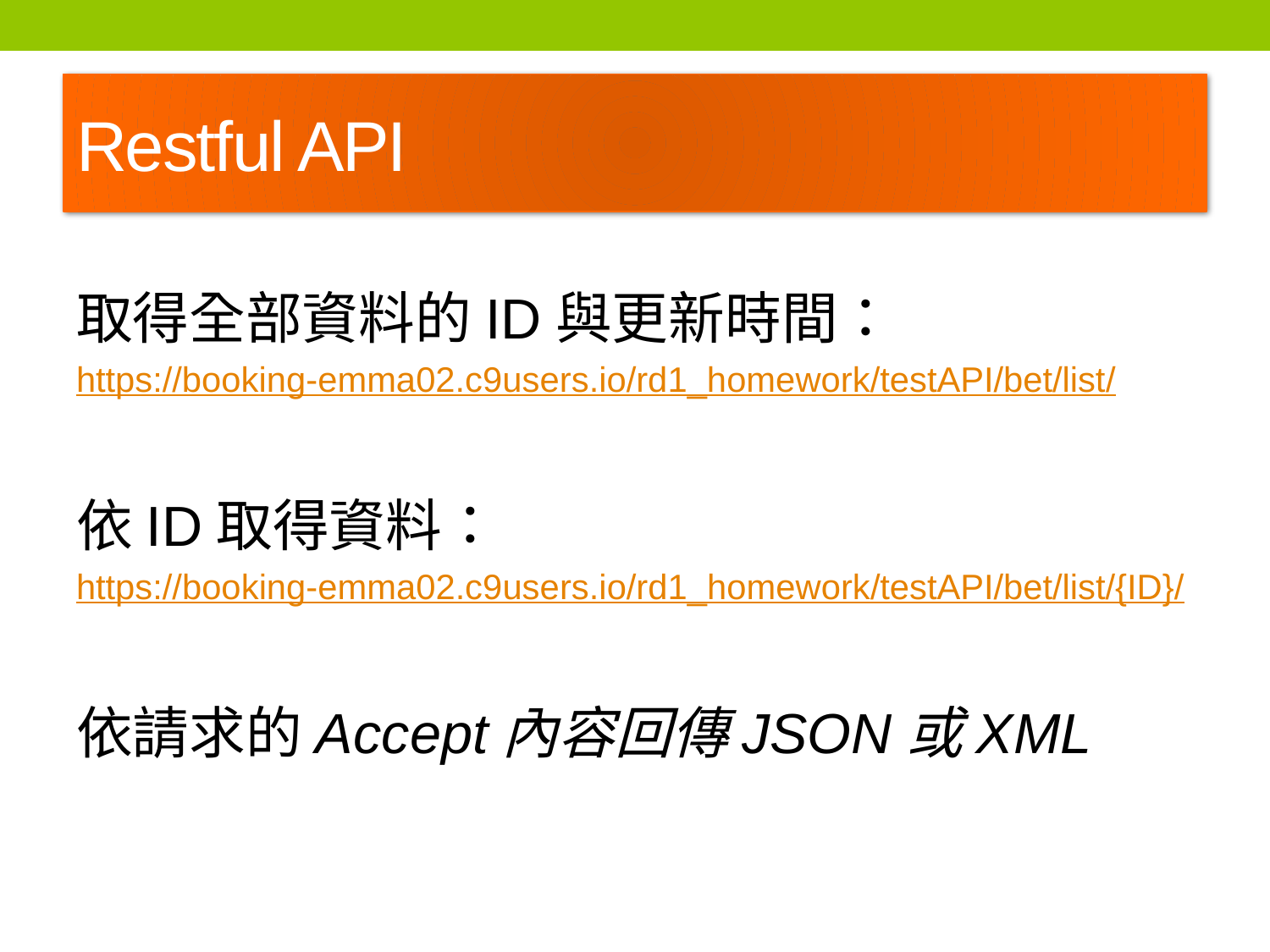

# Restful API

取得全部資料的ID與更新時間：
https://booking-emma02.c9users.io/rd1_homework/testAPI/bet/list/

依ID取得資料：
https://booking-emma02.c9users.io/rd1_homework/testAPI/bet/list/{ID}/

依請求的Accept內容回傳JSON或XML